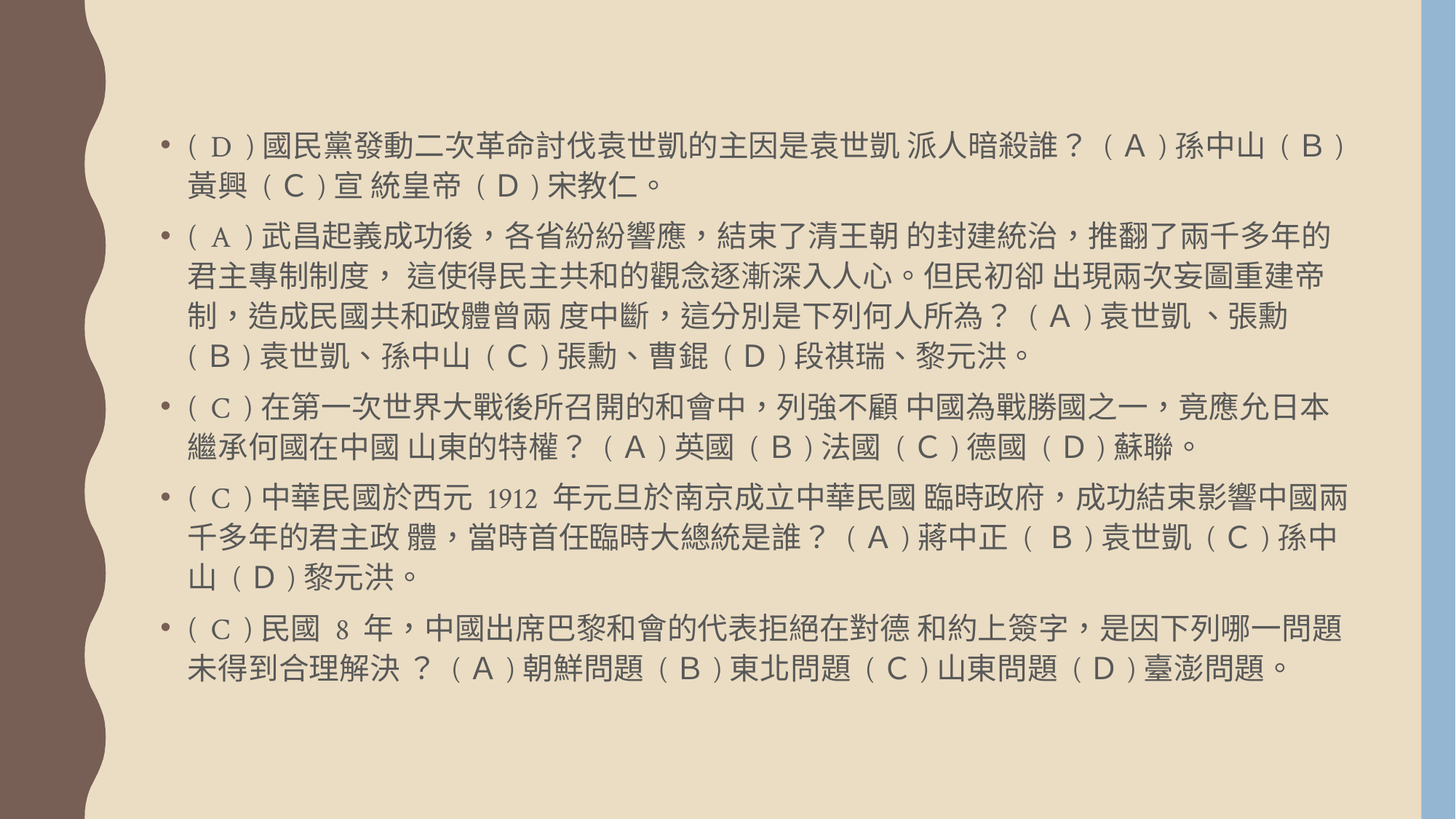

(  D  )國民黨發動二次革命討伐袁世凱的主因是袁世凱 派人暗殺誰？ (Ａ)孫中山 (Ｂ)黃興 (Ｃ)宣 統皇帝 (Ｄ)宋教仁。
(  A  )武昌起義成功後，各省紛紛響應，結束了清王朝 的封建統治，推翻了兩千多年的君主專制制度， 這使得民主共和的觀念逐漸深入人心。但民初卻 出現兩次妄圖重建帝制，造成民國共和政體曾兩 度中斷，這分別是下列何人所為？ (Ａ)袁世凱 、張勳 (Ｂ)袁世凱、孫中山 (Ｃ)張勳、曹錕 (Ｄ)段祺瑞、黎元洪。
(  C  )在第一次世界大戰後所召開的和會中，列強不顧 中國為戰勝國之一，竟應允日本繼承何國在中國 山東的特權？ (Ａ)英國 (Ｂ)法國 (Ｃ)德國 (Ｄ)蘇聯。
(  C  )中華民國於西元 1912 年元旦於南京成立中華民國 臨時政府，成功結束影響中國兩千多年的君主政 體，當時首任臨時大總統是誰？ (Ａ)蔣中正 ( Ｂ)袁世凱 (Ｃ)孫中山 (Ｄ)黎元洪。
(  C  )民國 8 年，中國出席巴黎和會的代表拒絕在對德 和約上簽字，是因下列哪一問題未得到合理解決 ？ (Ａ)朝鮮問題 (Ｂ)東北問題 (Ｃ)山東問題 (Ｄ)臺澎問題。